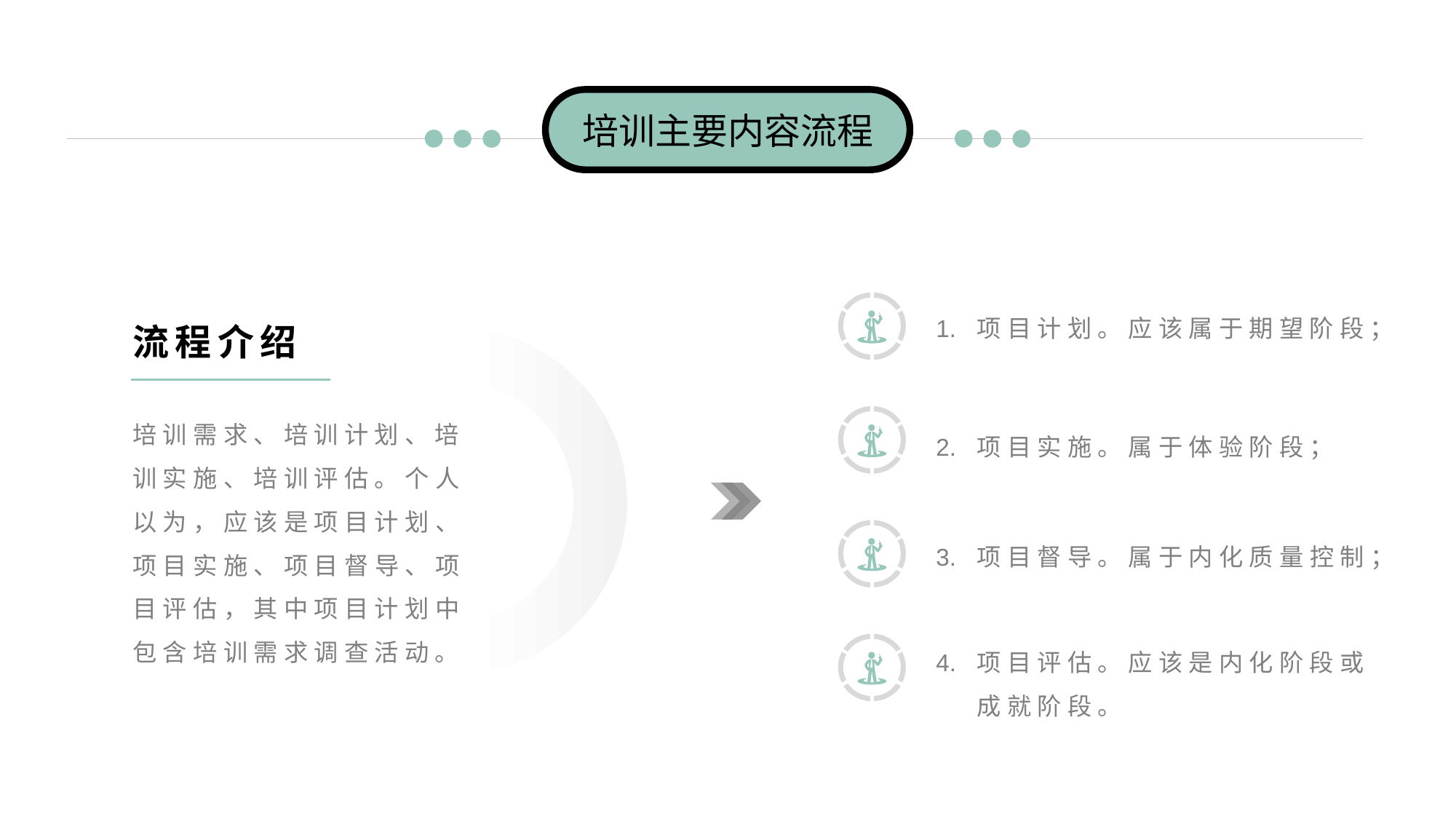

培训主要内容流程

流程介绍

项目计划。应该属于期望阶段；

培训需求、培训计划、培训实施、培训评估。个人以为，应该是项目计划、项目实施、项目督导、项目评估，其中项目计划中包含培训需求调查活动。

项目实施。属于体验阶段；

项目督导。属于内化质量控制；

项目评估。应该是内化阶段或成就阶段。